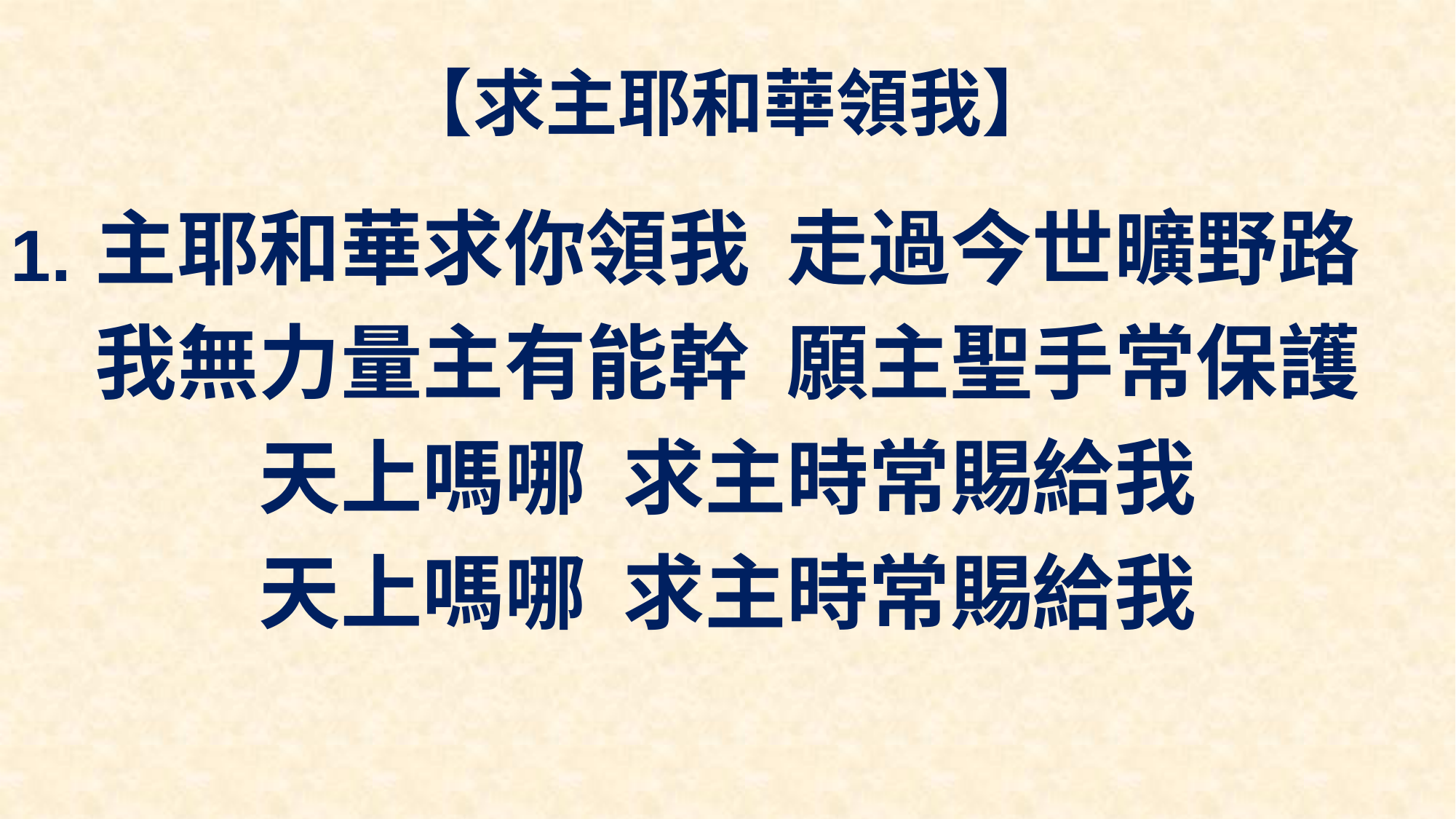

# 【求主耶和華領我】
主耶和華求你領我  走過今世曠野路
我無力量主有能幹  願主聖手常保護
天上嗎哪  求主時常賜給我
天上嗎哪  求主時常賜給我
1.